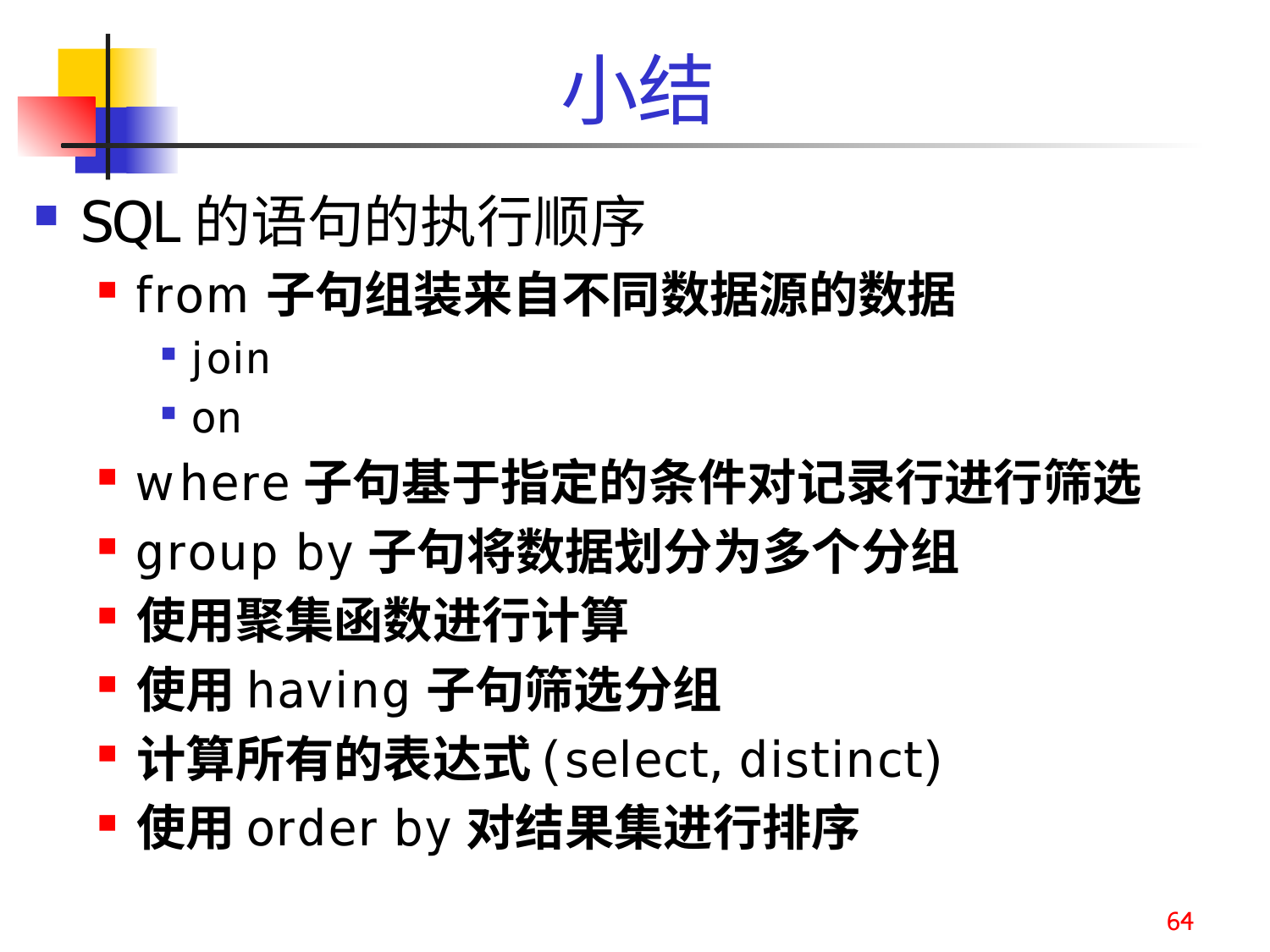

# 小结
SQL的语句的执行顺序
from子句组装来自不同数据源的数据
join
on
where子句基于指定的条件对记录行进行筛选
group by子句将数据划分为多个分组
使用聚集函数进行计算
使用having子句筛选分组
计算所有的表达式(select, distinct)
使用order by对结果集进行排序
64